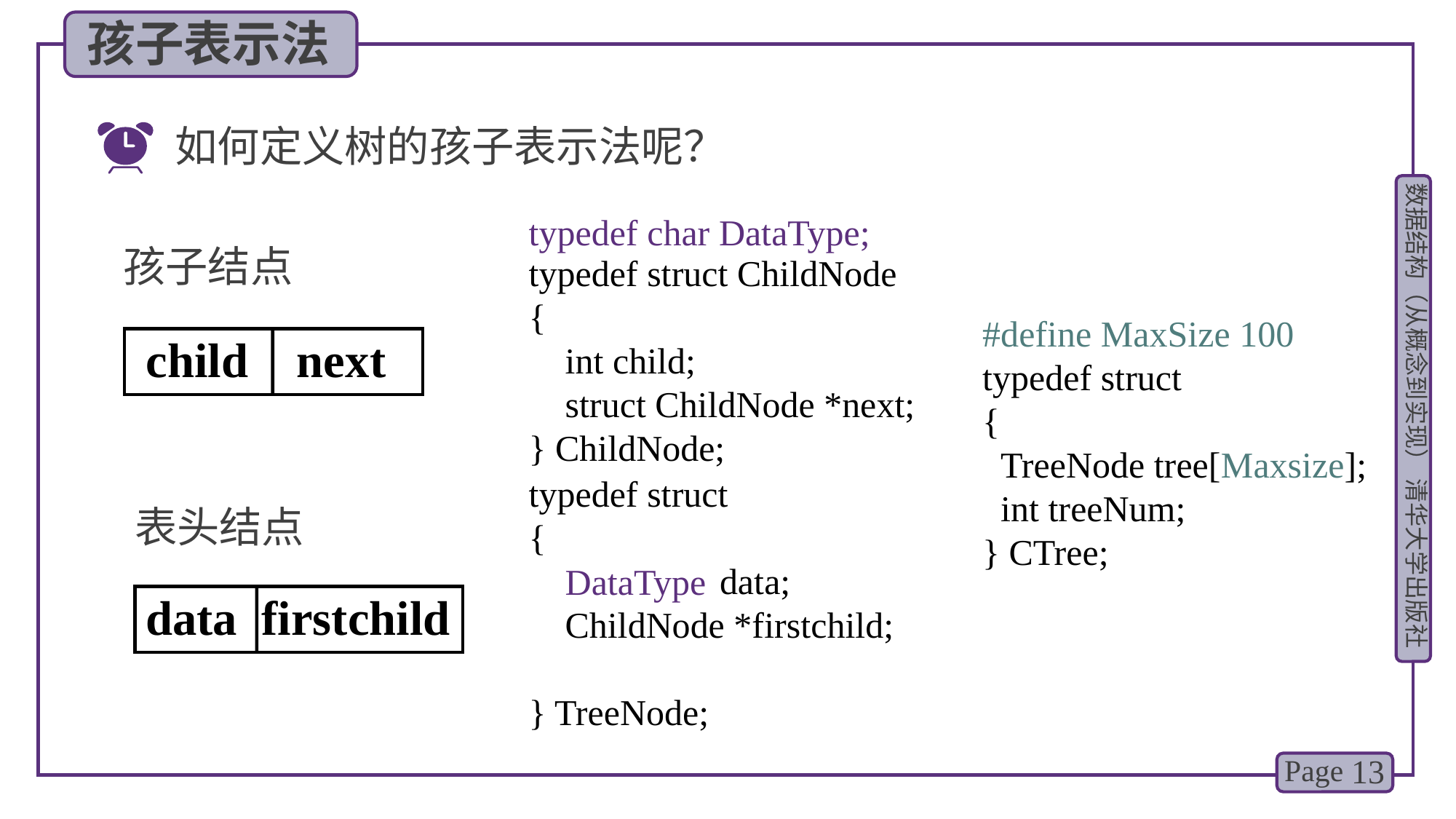

孩子表示法

如何定义树的孩子表示法呢？

typedef struct ChildNode
{
    int child;
    struct ChildNode *next;
} ChildNode;
typedef char DataType;

    DataType
孩子结点
child    next

#define MaxSize 100
typedef struct
{
  TreeNode tree[Maxsize];
  int treeNum;
} CTree;
typedef struct
{
                     data;
    ChildNode *firstchild;
} TreeNode;
表头结点
data  firstchild